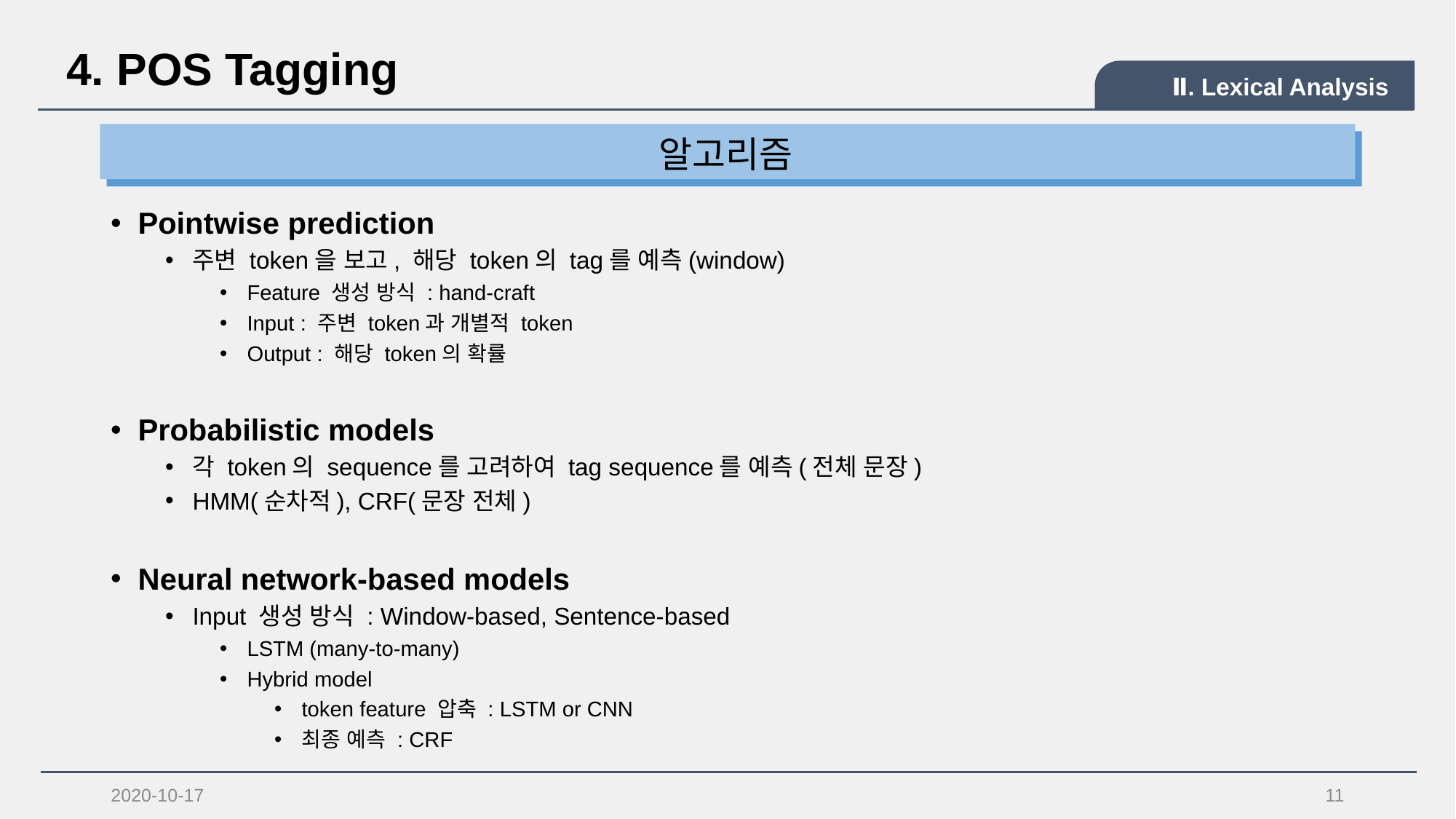

4. POS Tagging

Ⅱ. Lexical Analysis
알고리즘

Pointwise prediction
주변 token을 보고, 해당 token의 tag를 예측(window)
Feature 생성 방식 : hand-craft
Input : 주변 token과 개별적 token
Output : 해당 token의 확률

Probabilistic models
각 token의 sequence를 고려하여 tag sequence를 예측(전체 문장)
HMM(순차적), CRF(문장 전체)

Neural network-based models
Input 생성 방식 : Window-based, Sentence-based
LSTM (many-to-many)
Hybrid model
token feature 압축 : LSTM or CNN
최종 예측 : CRF
2020-10-17
11